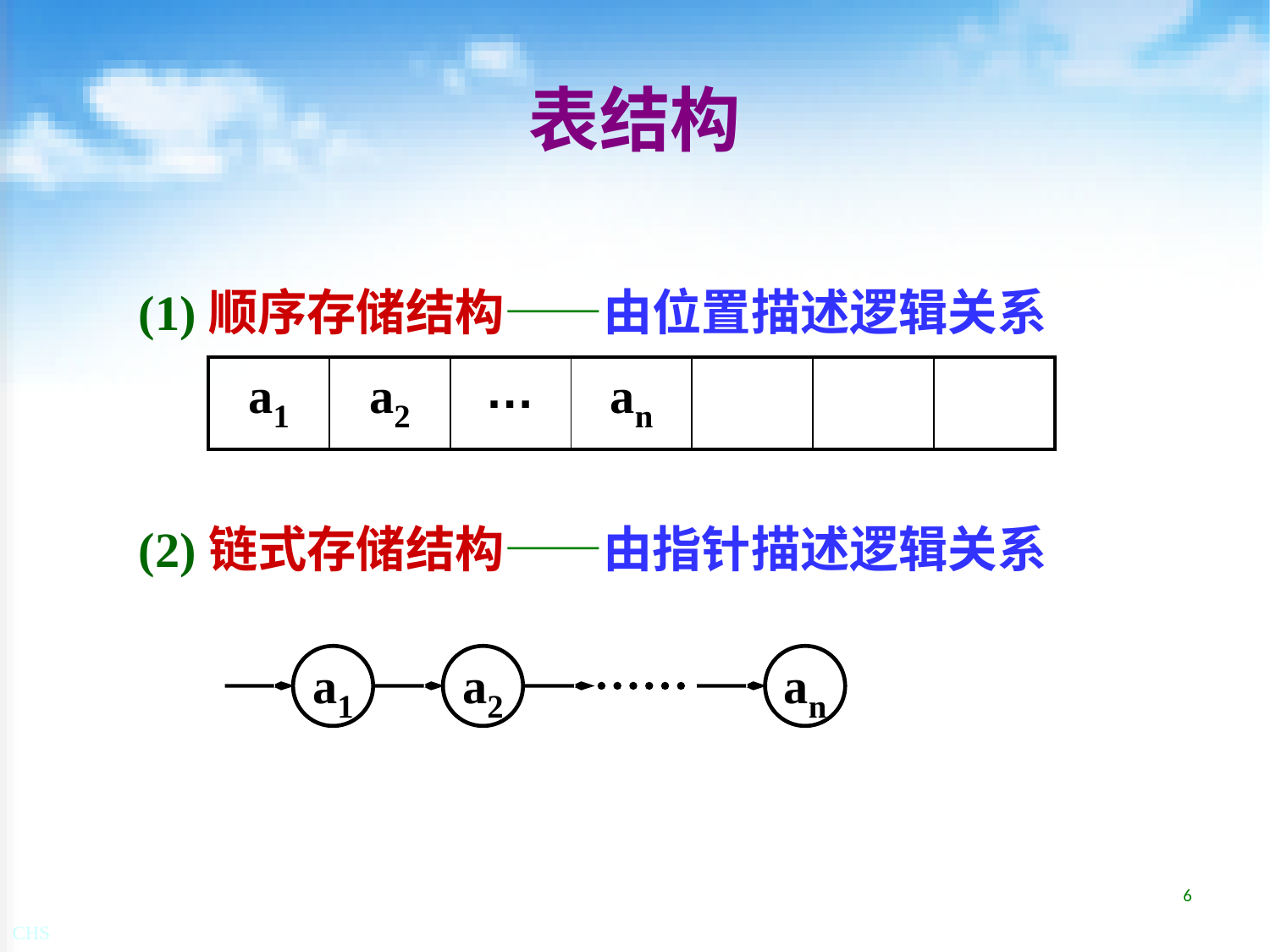

# 表结构
(1)顺序存储结构——由位置描述逻辑关系

(2)链式存储结构——由指针描述逻辑关系
| a1 | a2 | … | an |  |  |  |
| --- | --- | --- | --- | --- | --- | --- |
a1
a2
an

6